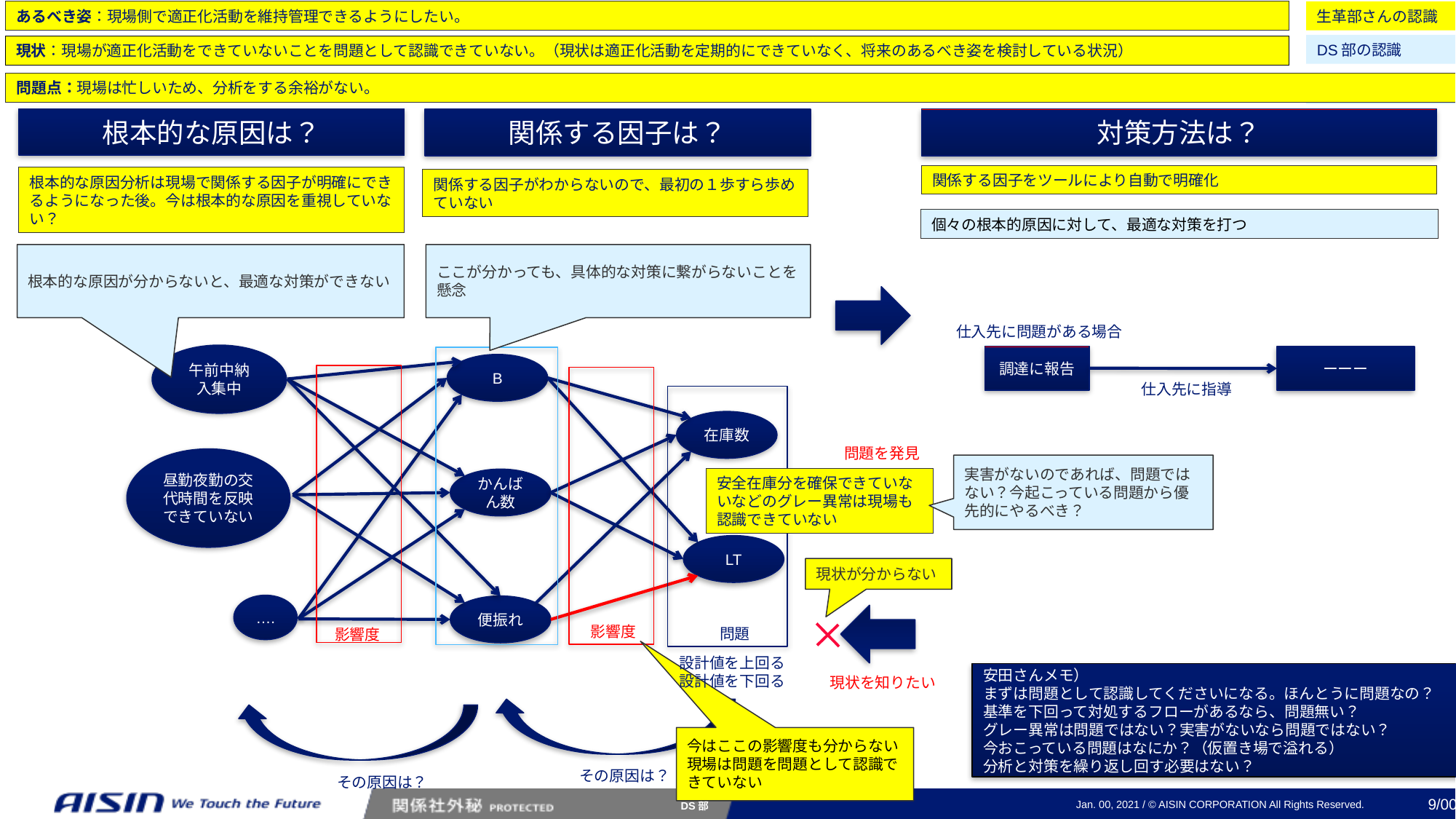

あるべき姿：現場側で適正化活動を維持管理できるようにしたい。
生革部さんの認識
DS部の認識
現状：現場が適正化活動をできていないことを問題として認識できていない。（現状は適正化活動を定期的にできていなく、将来のあるべき姿を検討している状況）
問題点：現場は忙しいため、分析をする余裕がない。
DS部の認識
根本的な原因は？
対策方法は？
関係する因子は？
関係する因子をツールにより自動で明確化
根本的な原因分析は現場で関係する因子が明確にできるようになった後。今は根本的な原因を重視していない？
関係する因子がわからないので、最初の１歩すら歩めていない
個々の根本的原因に対して、最適な対策を打つ
根本的な原因が分からないと、最適な対策ができない
ここが分かっても、具体的な対策に繋がらないことを懸念

仕入先に問題がある場合
午前中納入集中
調達に報告
ーーー

B

仕入先に指導

在庫数
問題を発見
昼勤夜勤の交代時間を反映できていない
実害がないのであれば、問題ではない？今起こっている問題から優先的にやるべき？
安全在庫分を確保できていないなどのグレー異常は現場も認識できていない
かんばん数
LT
現状が分からない
….
便振れ

影響度
問題
影響度
設計値を上回る
設計値を下回る
安田さんメモ）
まずは問題として認識してくださいになる。ほんとうに問題なの？
基準を下回って対処するフローがあるなら、問題無い？
グレー異常は問題ではない？実害がないなら問題ではない？
今おこっている問題はなにか？（仮置き場で溢れる）
分析と対策を繰り返し回す必要はない？
現状を知りたい
今はここの影響度も分からない
現場は問題を問題として認識できていない
その原因は？
その原因は？
最終的に使うのは現場の方が使うイメージ。忙しいので使う時間がない。現場の分析工数が減り、工場側で適正化活動でできるようにさせたい。今は適正化活動できるようになっていない、現状定期的にできていない。
問題を問題として認識できていない。安全在庫分を確保できていないなどのグレー異常は現場も認識できていない。今は改善できていない。現場の意識はこれから。今は室長などと将来の姿を話している。整備室のこうあるべきを考えている
仮置き場で溢れる、想定する在庫より大きい。それは工場が維持管理できるようにすべき。スタッフに伝える、調達に伝わる、仕入先に指導が入る、今は最初の一歩すら歩めていない。
今はトラックの便振れの寄与度も分からない。計画の変更はその先の話